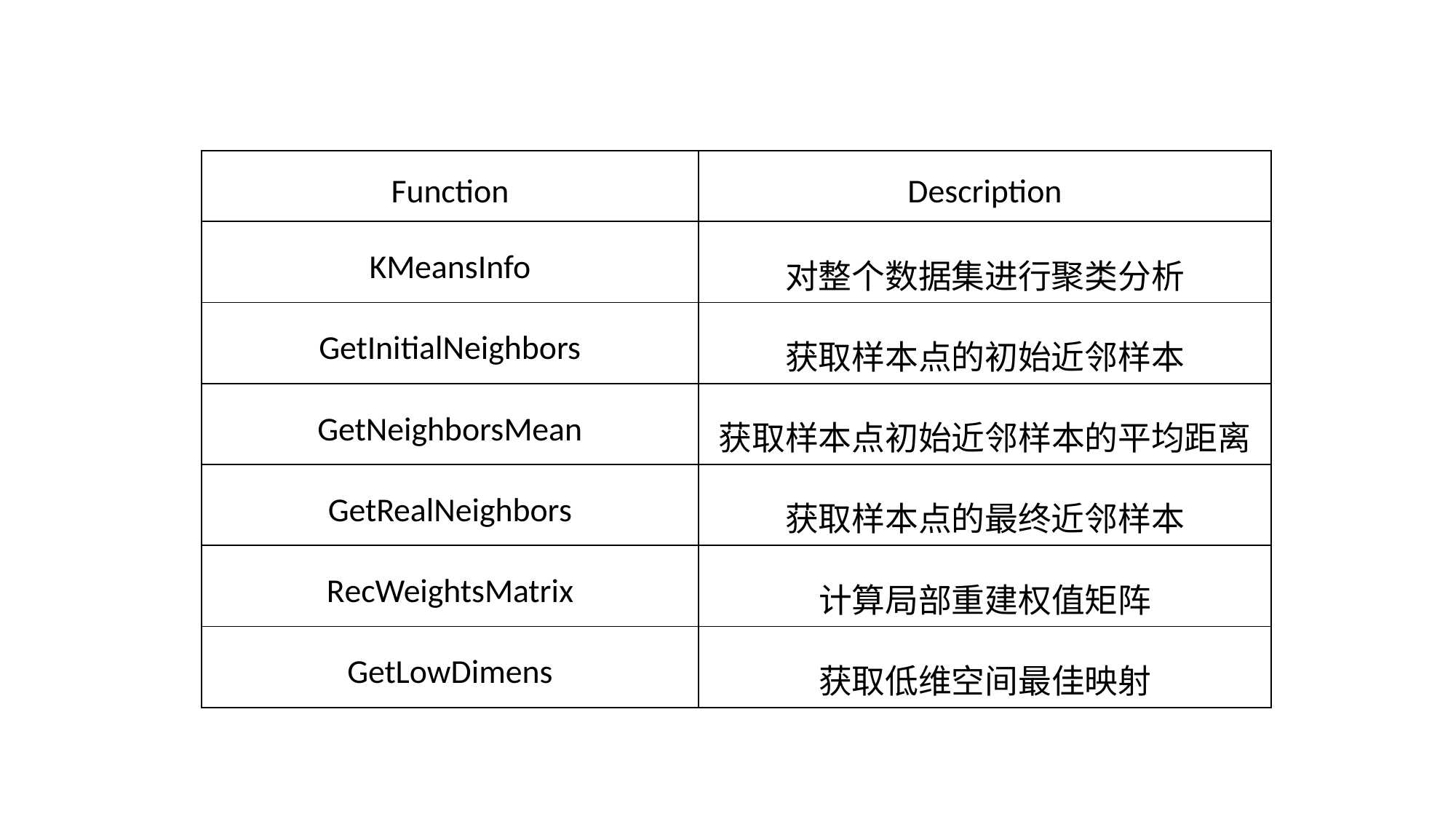

| Function | Description |
| --- | --- |
| KMeansInfo | 对整个数据集进行聚类分析 |
| GetInitialNeighbors | 获取样本点的初始近邻样本 |
| GetNeighborsMean | 获取样本点初始近邻样本的平均距离 |
| GetRealNeighbors | 获取样本点的最终近邻样本 |
| RecWeightsMatrix | 计算局部重建权值矩阵 |
| GetLowDimens | 获取低维空间最佳映射 |